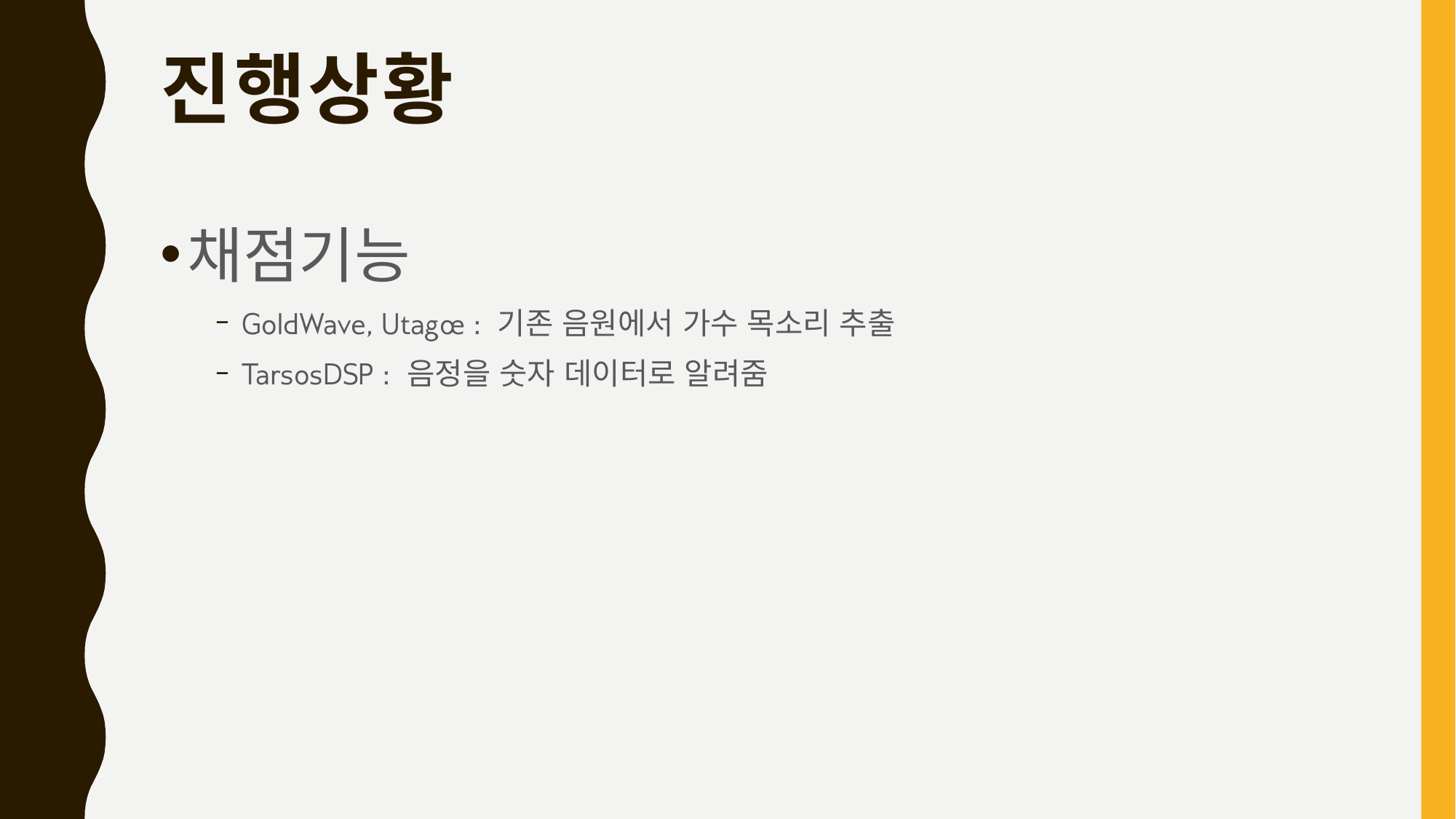

# 진행상황
채점기능
GoldWave, Utagoe : 기존 음원에서 가수 목소리 추출
TarsosDSP : 음정을 숫자 데이터로 알려줌